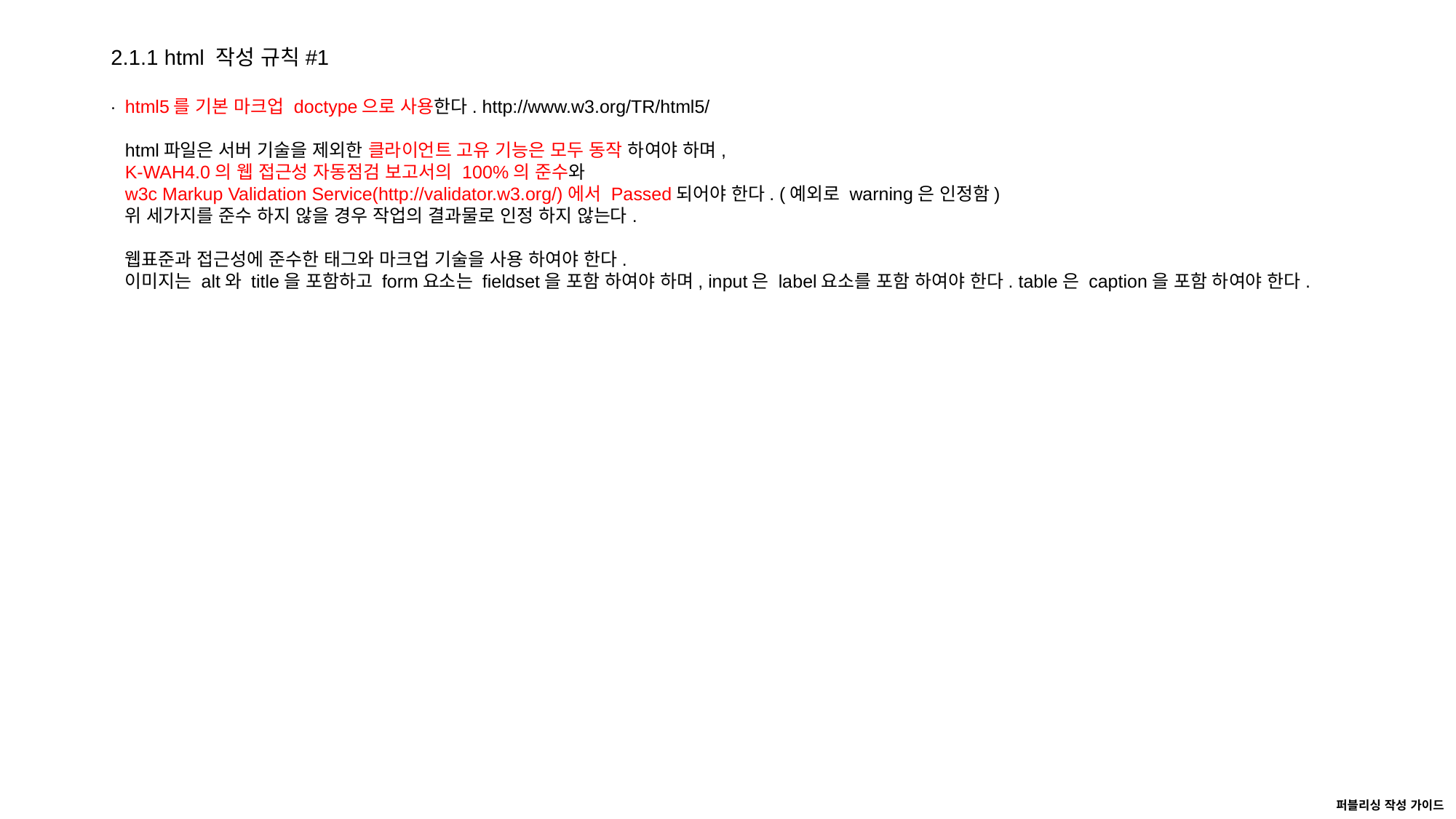

# 2.1.1 html 작성 규칙#1
html5를 기본 마크업 doctype으로 사용한다. http://www.w3.org/TR/html5/

html파일은 서버 기술을 제외한 클라이언트 고유 기능은 모두 동작 하여야 하며,
K-WAH4.0의 웹 접근성 자동점검 보고서의 100%의 준수와
w3c Markup Validation Service(http://validator.w3.org/)에서 Passed되어야 한다. (예외로 warning은 인정함)
위 세가지를 준수 하지 않을 경우 작업의 결과물로 인정 하지 않는다.

웹표준과 접근성에 준수한 태그와 마크업 기술을 사용 하여야 한다.
이미지는 alt와 title을 포함하고 form요소는 fieldset을 포함 하여야 하며, input은 label요소를 포함 하여야 한다. table은 caption을 포함 하여야 한다.